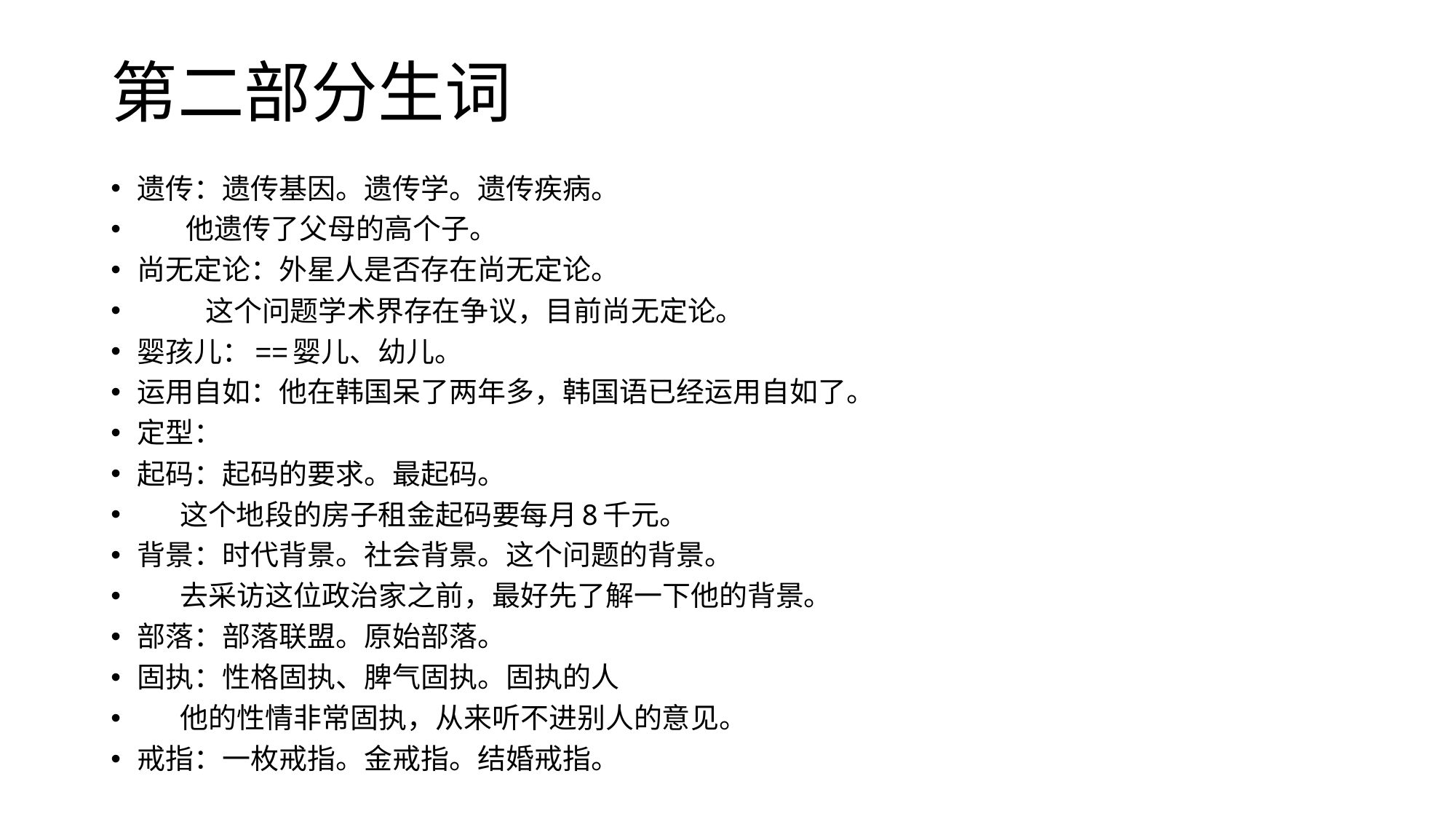

# 第二部分生词
遗传：遗传基因。遗传学。遗传疾病。
       他遗传了父母的高个子。
尚无定论：外星人是否存在尚无定论。
          这个问题学术界存在争议，目前尚无定论。
婴孩儿：==婴儿、幼儿。
运用自如：他在韩国呆了两年多，韩国语已经运用自如了。
定型：
起码：起码的要求。最起码。
      这个地段的房子租金起码要每月8千元。
背景：时代背景。社会背景。这个问题的背景。
      去采访这位政治家之前，最好先了解一下他的背景。
部落：部落联盟。原始部落。
固执：性格固执、脾气固执。固执的人
      他的性情非常固执，从来听不进别人的意见。
戒指：一枚戒指。金戒指。结婚戒指。